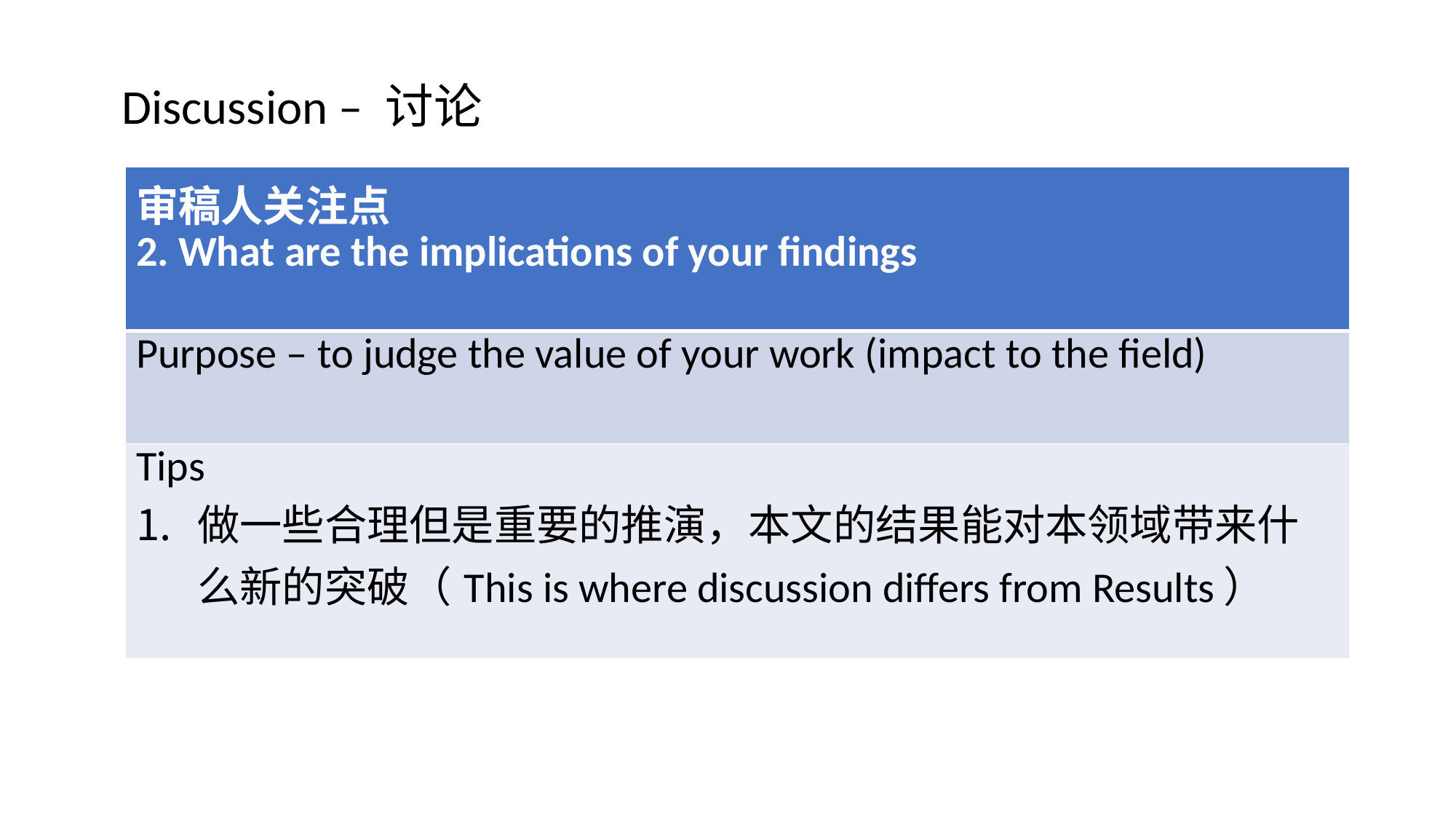

Discussion – 讨论
| 审稿人关注点 2. What are the implications of your findings |
| --- |
| Purpose – to judge the value of your work (impact to the field) |
| Tips 做一些合理但是重要的推演，本文的结果能对本领域带来什么新的突破（This is where discussion differs from Results） |